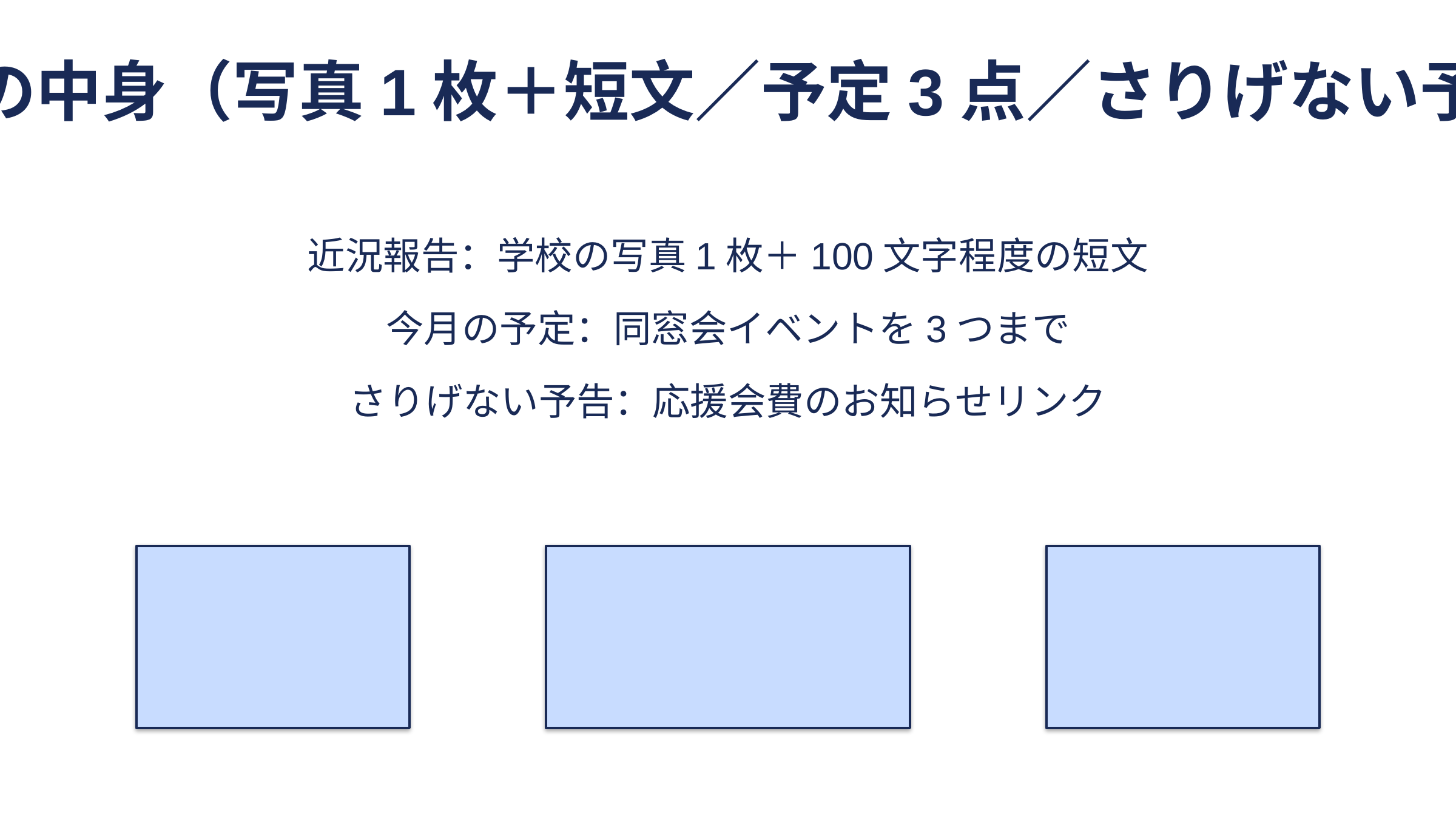

#
配信の中身（写真1枚＋短文／予定3点／さりげない予告）
近況報告：学校の写真1枚＋100文字程度の短文

今月の予定：同窓会イベントを3つまで

さりげない予告：応援会費のお知らせリンク